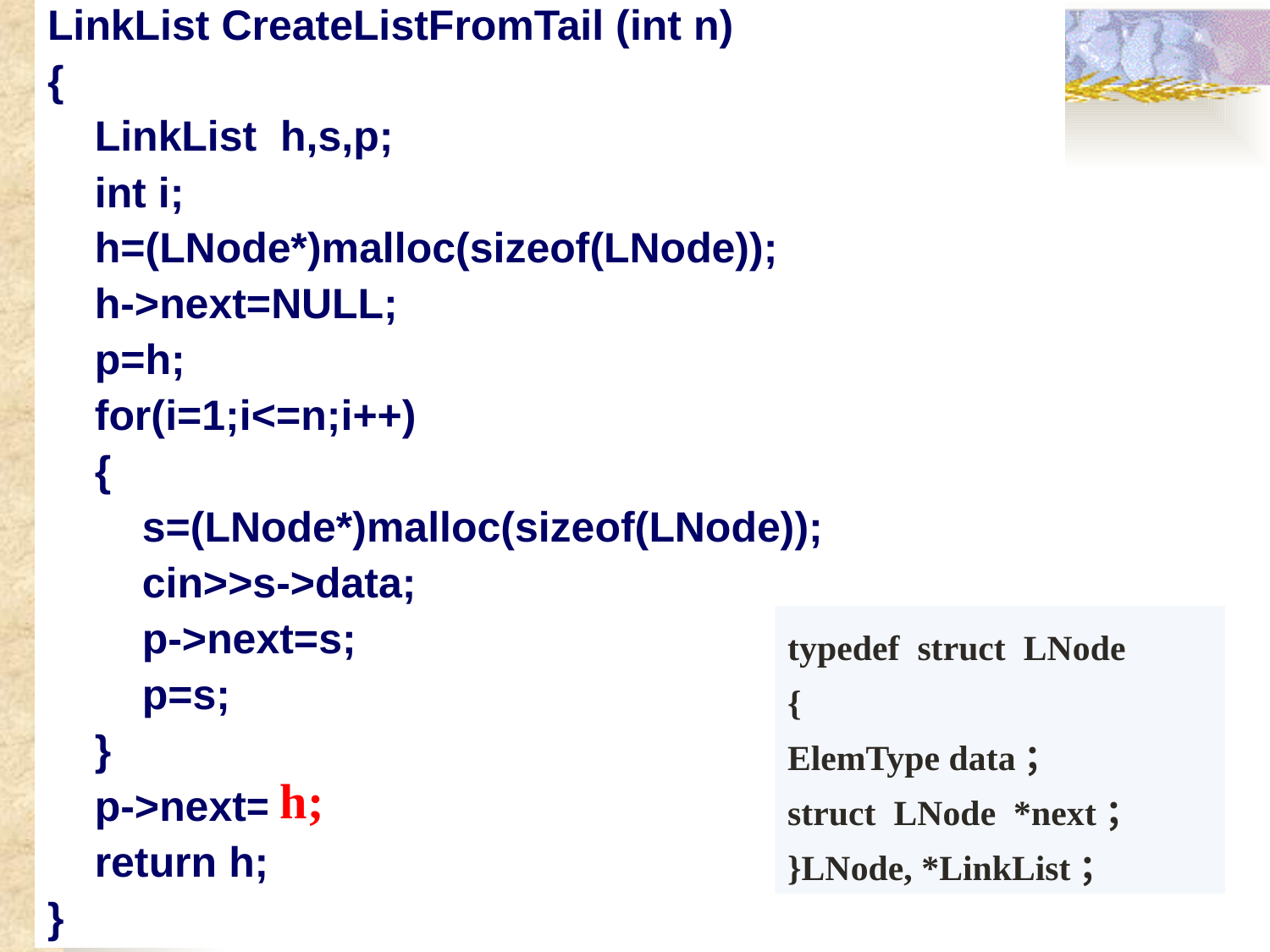

LinkList CreateListFromTail (int n)
{
    LinkList  h,s,p;
    int i;
    h=(LNode*)malloc(sizeof(LNode));
    h->next=NULL;
    p=h;
    for(i=1;i<=n;i++)
    {
        s=(LNode*)malloc(sizeof(LNode));
        cin>>s->data;
        p->next=s;
        p=s;
    }
    p->next=NULL;
    return h;
}
② 建立循环单链表
尾插法建表
算法
typedef  struct  LNode
{
ElemType data；
struct  LNode  *next；
}LNode, *LinkList；
h;